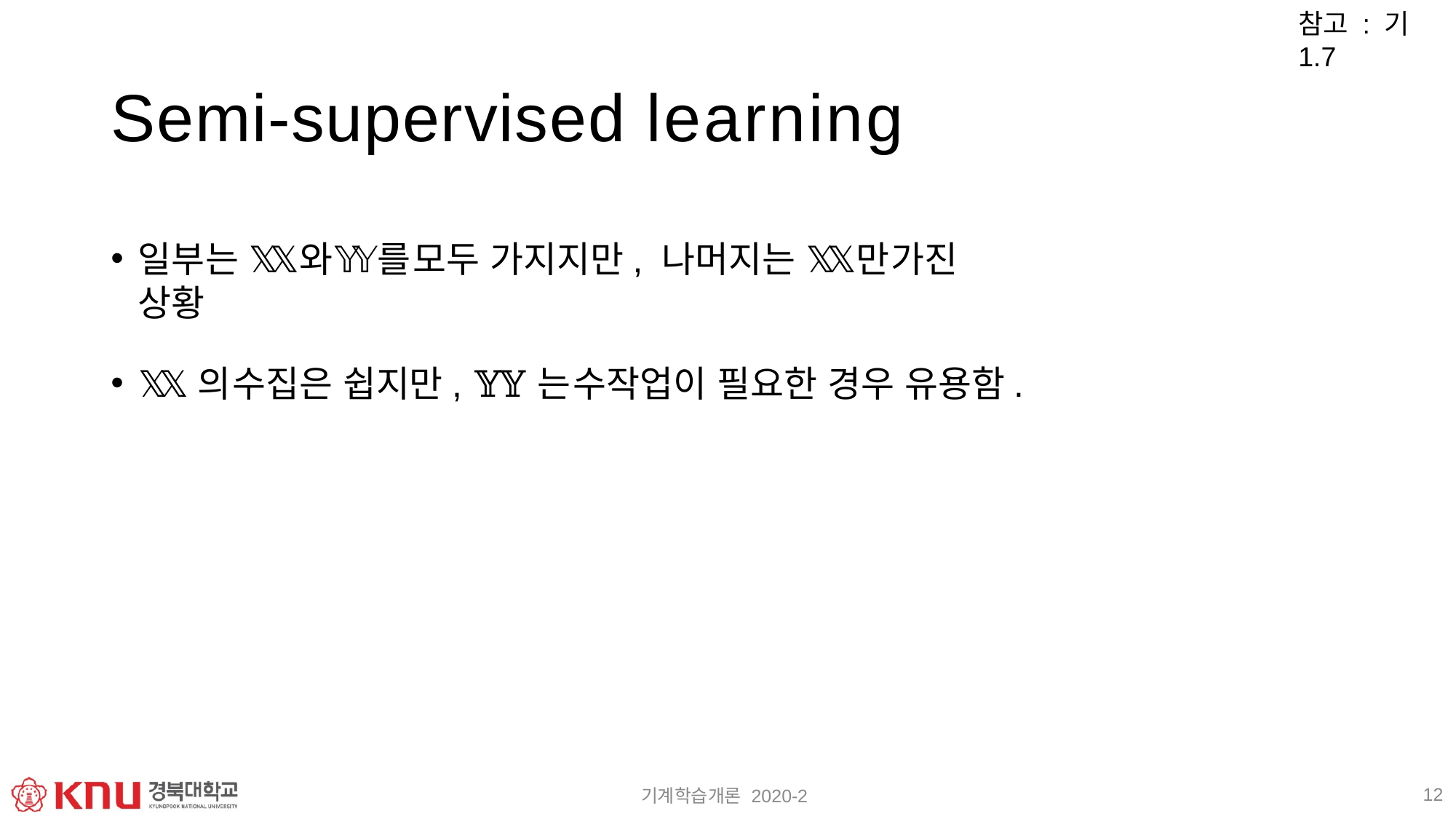

참고 : 기1.7
# Semi-supervised learning
일부는 𝕏𝕏와 𝕐𝕐를 모두 가지지만, 나머지는 𝕏𝕏만 가진 상황
𝕏𝕏의 수집은 쉽지만, 𝕐𝕐는 수작업이 필요한 경우 유용함.
12
기계학습개론 2020-2